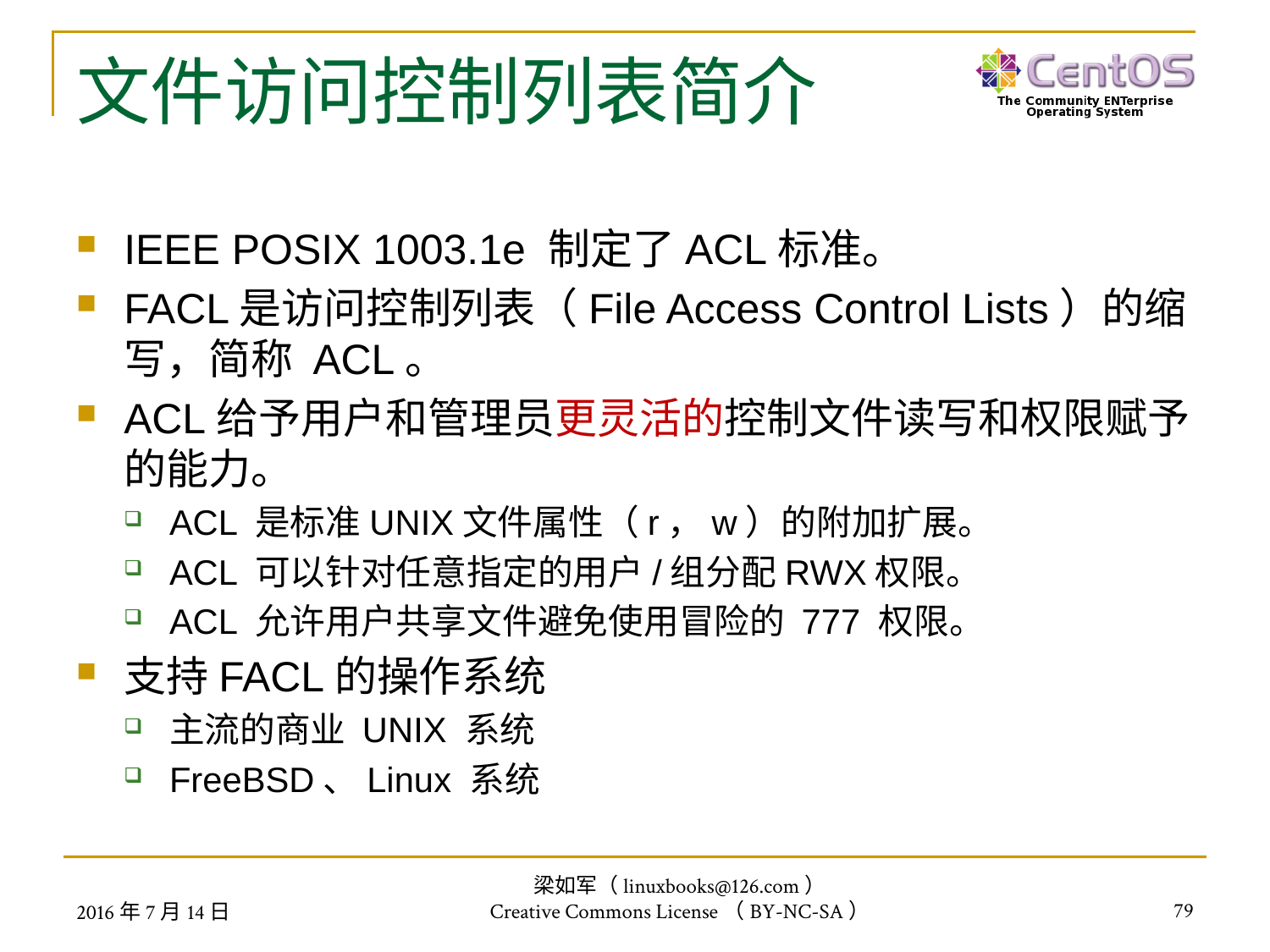

# 文件访问控制列表简介
IEEE POSIX 1003.1e 制定了ACL标准。
FACL是访问控制列表（File Access Control Lists）的缩写，简称 ACL。
ACL给予用户和管理员更灵活的控制文件读写和权限赋予的能力。
ACL 是标准UNIX文件属性（r，w）的附加扩展。
ACL 可以针对任意指定的用户/组分配RWX权限。
ACL 允许用户共享文件避免使用冒险的 777 权限。
支持FACL的操作系统
主流的商业 UNIX 系统
FreeBSD、Linux 系统
梁如军（linuxbooks@126.com）
Creative Commons License（BY-NC-SA）
2016年7月14日
79